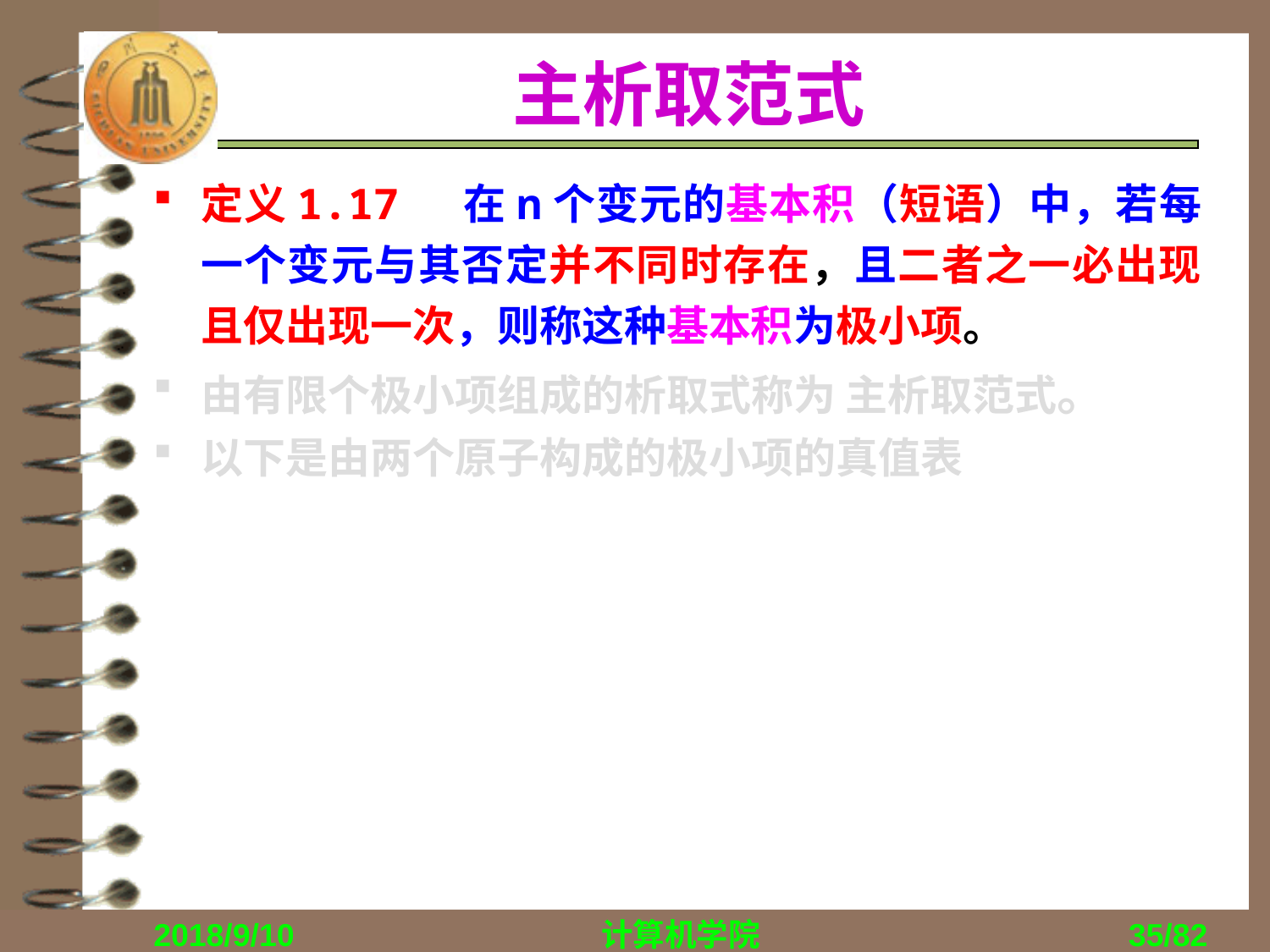

# 主析取范式
定义1.17  在n个变元的基本积（短语）中，若每一个变元与其否定并不同时存在，且二者之一必出现且仅出现一次，则称这种基本积为极小项。
由有限个极小项组成的析取式称为 主析取范式。
以下是由两个原子构成的极小项的真值表
2018/9/10
计算机学院
35/82